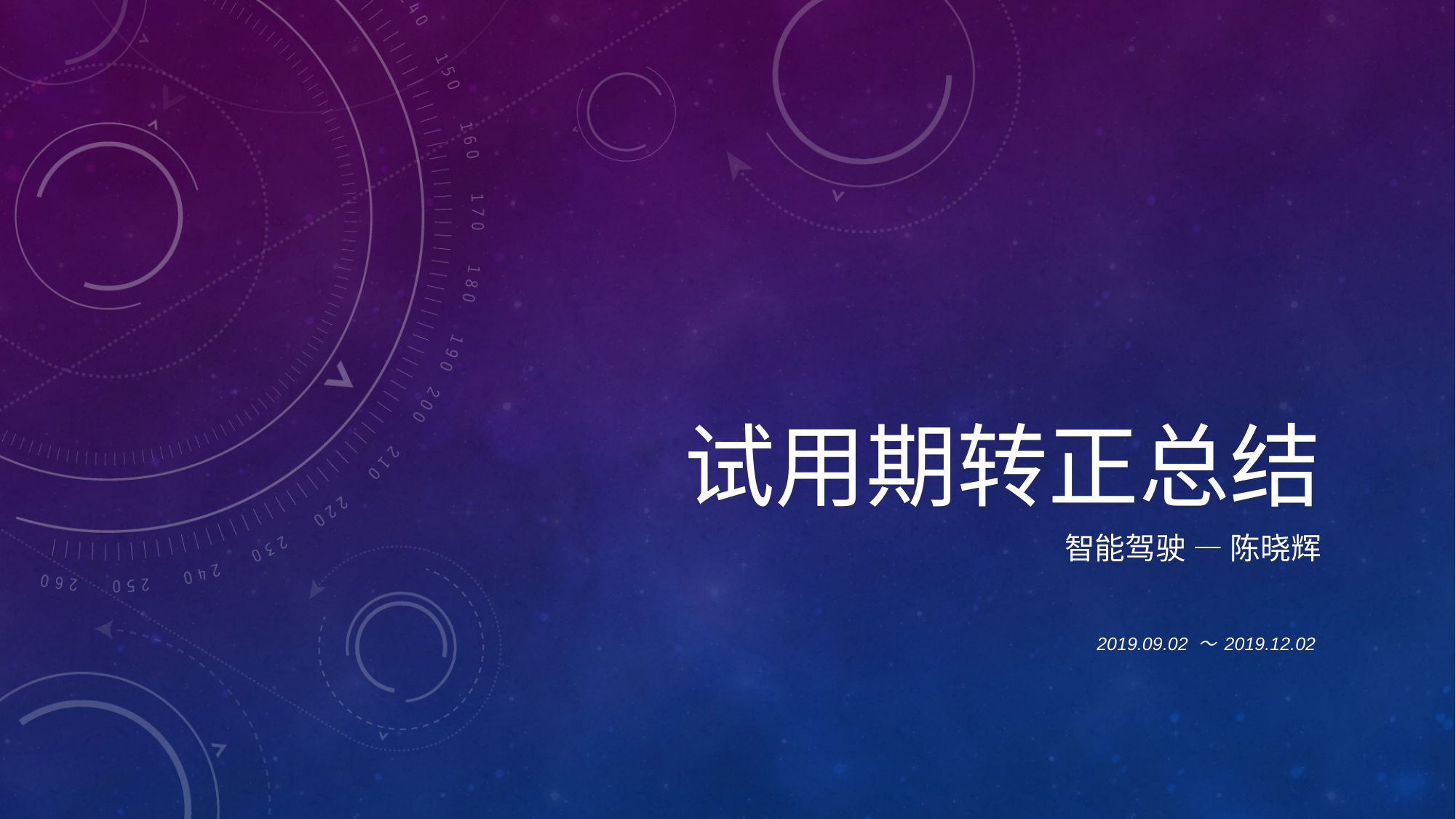

# 试用期转正总结
智能驾驶 — 陈晓辉

2019.09.02 ～ 2019.12.02